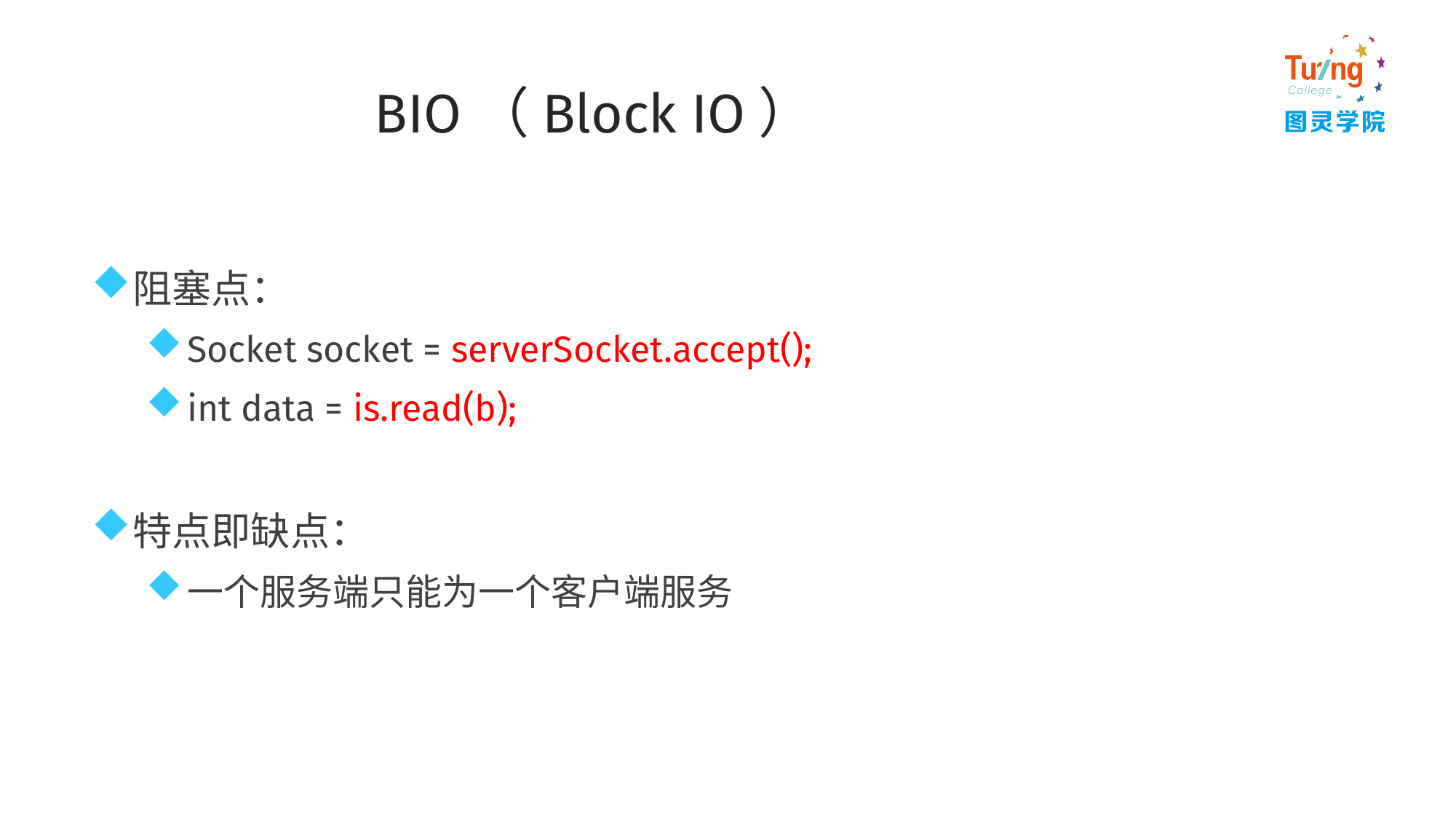

# BIO（Block IO）
阻塞点：
Socket socket = serverSocket.accept();
int data = is.read(b);

特点即缺点：
一个服务端只能为一个客户端服务